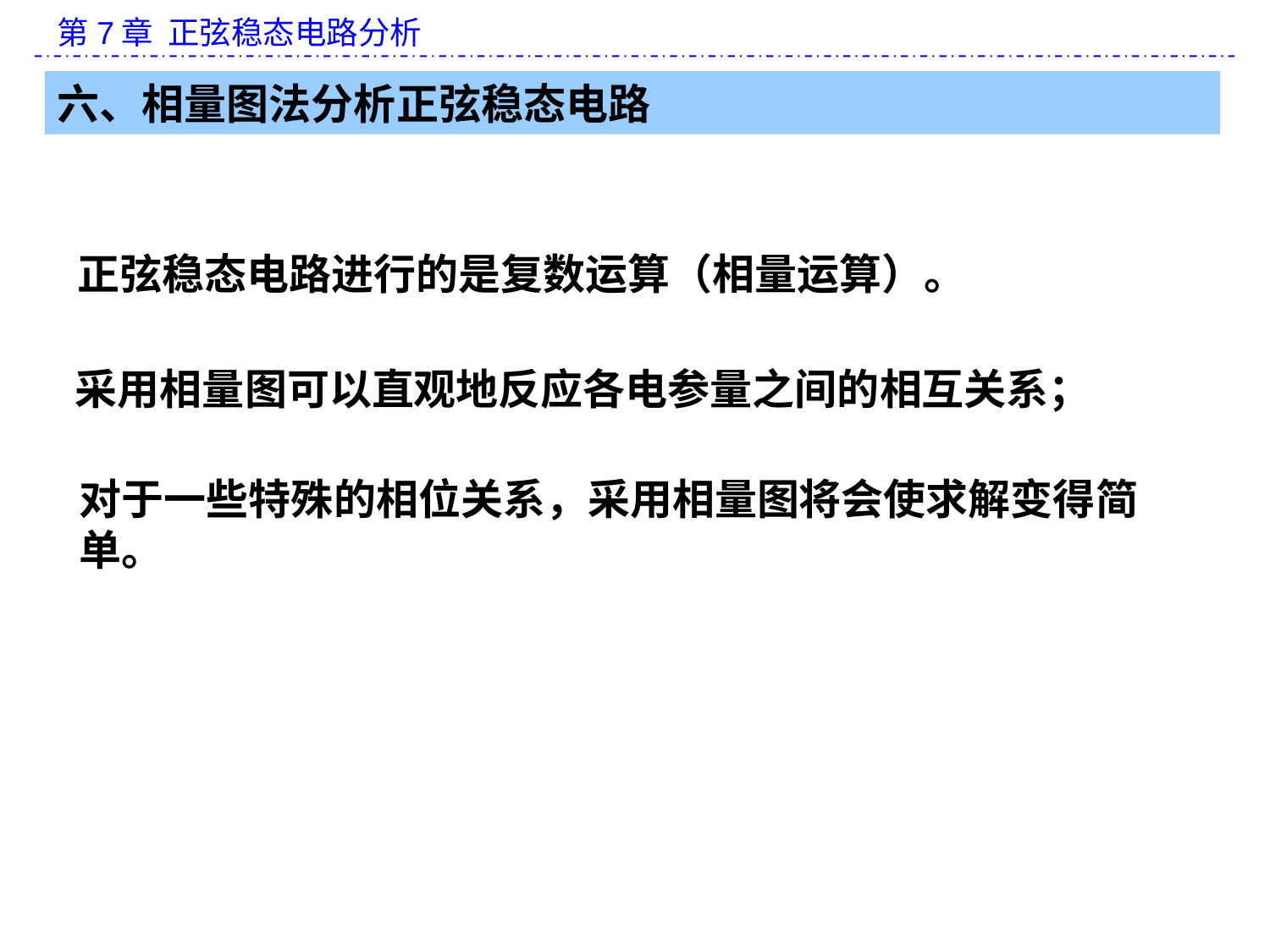

六、相量图法分析正弦稳态电路
正弦稳态电路进行的是复数运算（相量运算）。
采用相量图可以直观地反应各电参量之间的相互关系；
对于一些特殊的相位关系，采用相量图将会使求解变得简单。